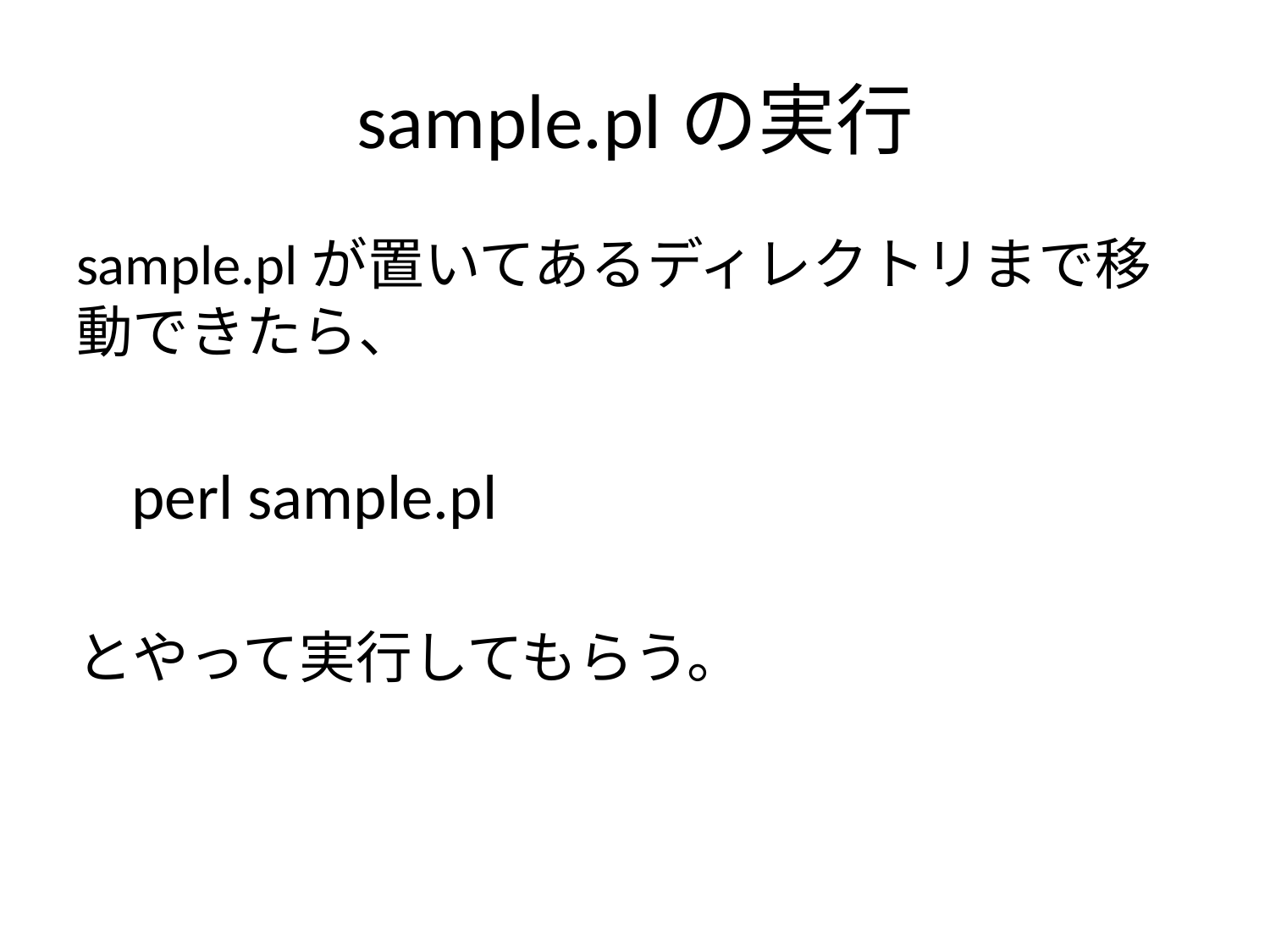

# sample.plの実行
sample.plが置いてあるディレクトリまで移動できたら、

perl sample.pl

とやって実行してもらう。